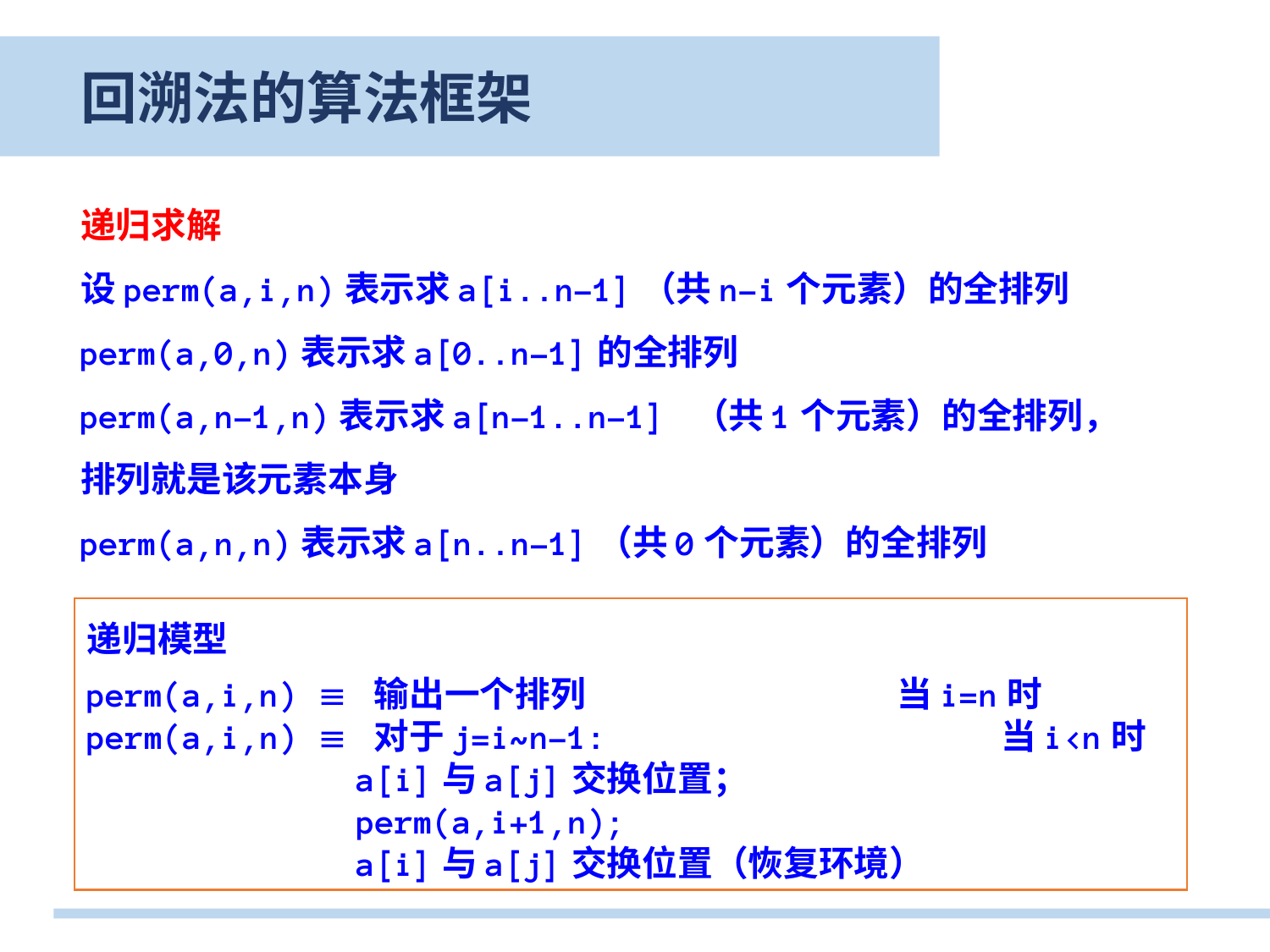

回溯法的算法框架
递归求解
设perm(a,i,n)表示求a[i..n-1]（共n-i个元素）的全排列
perm(a,0,n)表示求a[0..n-1]的全排列
perm(a,n-1,n)表示求a[n-1..n-1] （共1个元素）的全排列，排列就是该元素本身
perm(a,n,n)表示求a[n..n-1]（共0个元素）的全排列
递归模型
perm(a,i,n) ≡ 输出一个排列  		      当i=n时
perm(a,i,n) ≡ 对于j=i~n-1:                    当i<n时
              a[i]与a[j]交换位置；
              perm(a,i+1,n);
              a[i]与a[j]交换位置（恢复环境）